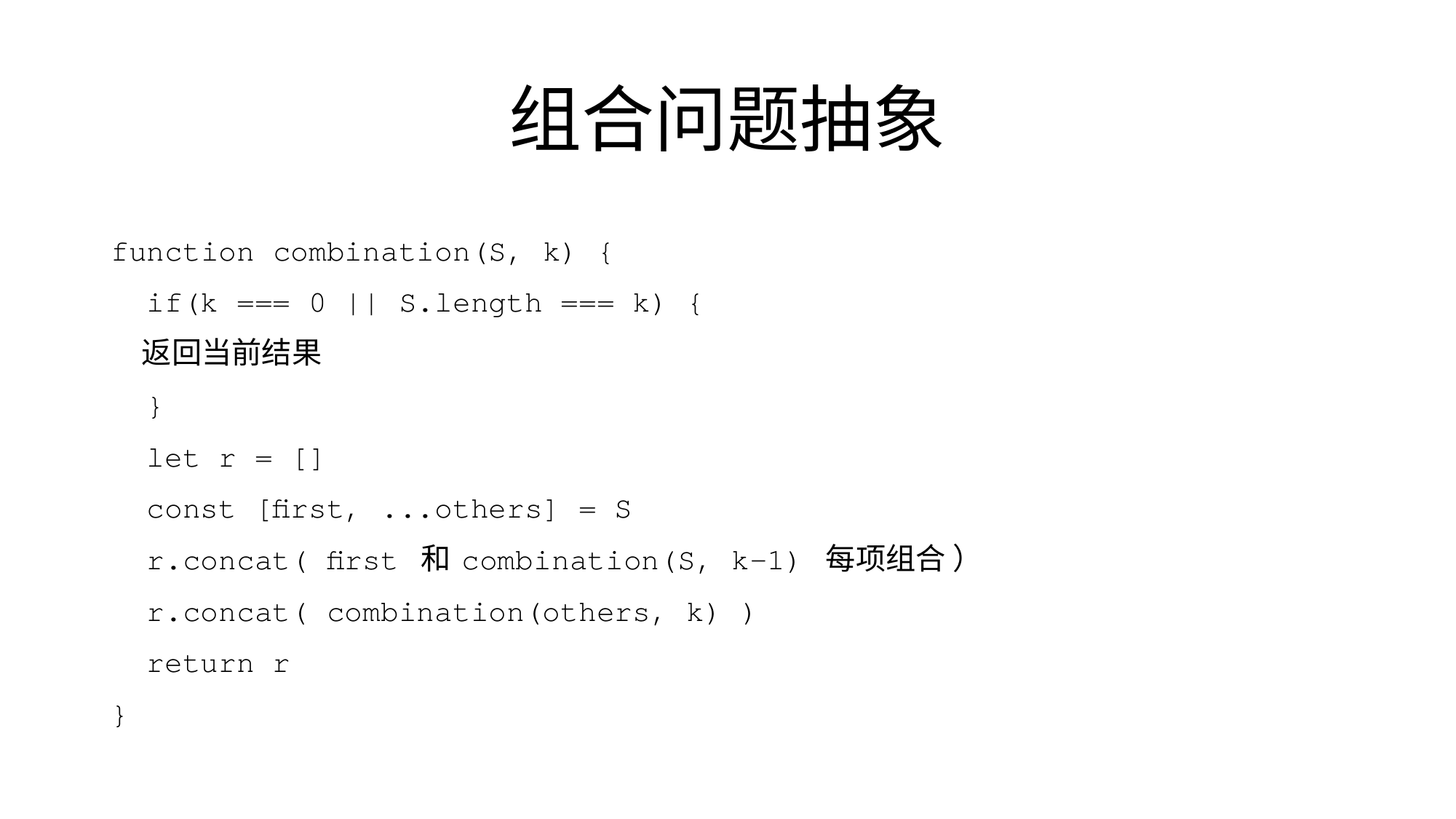

# 组合问题抽象
function combination(S, k) {
  if(k === 0 || S.length === k) {
    返回当前结果
  }
  let r = []
  const [first, ...others] = S
  r.concat( first 和 combination(S, k-1) 每项组合 ）
  r.concat( combination(others, k) )
  return r
}